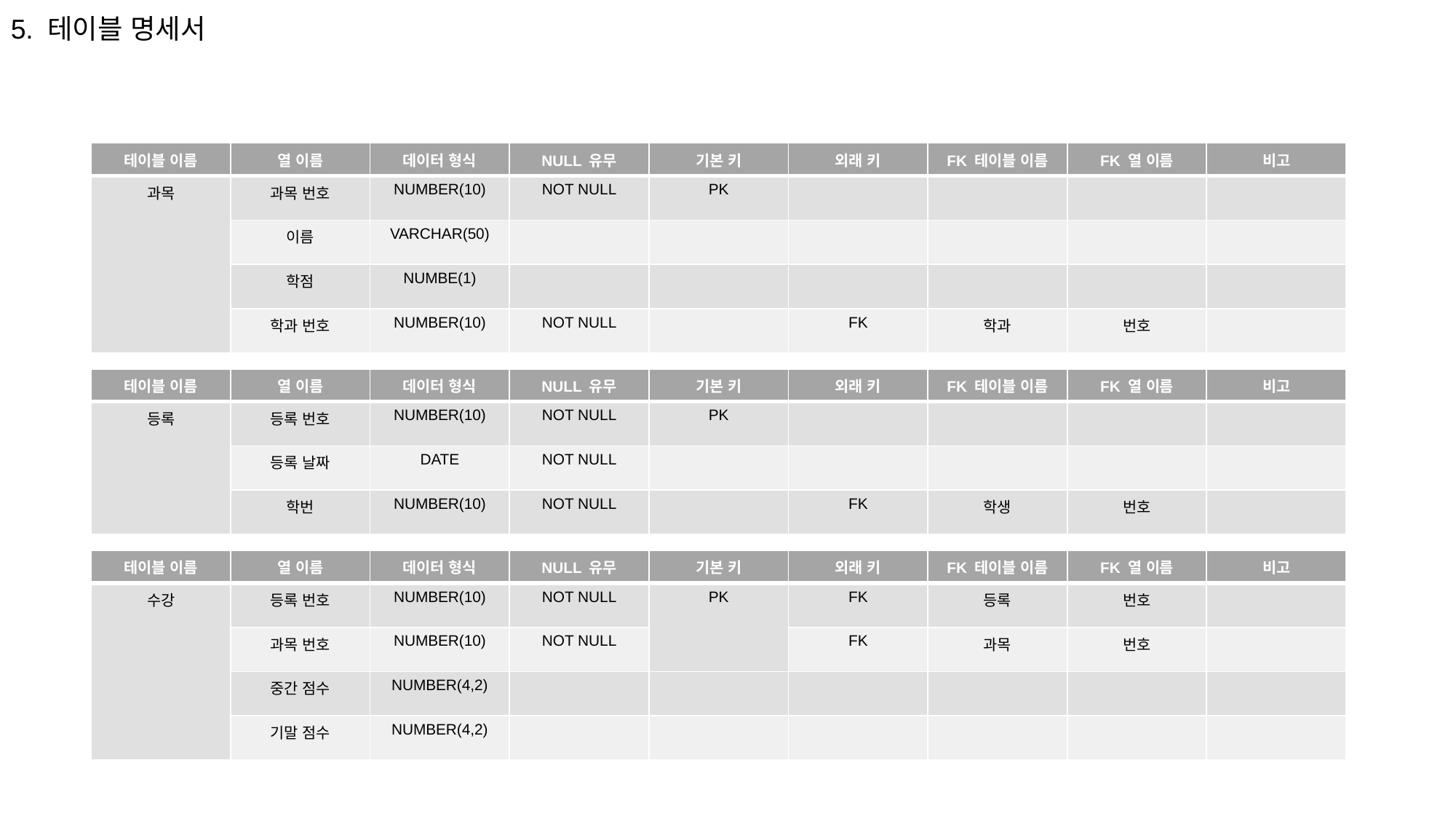

5. 테이블 명세서
| 테이블 이름 | 열 이름 | 데이터 형식 | NULL 유무 | 기본 키 | 외래 키 | FK 테이블 이름 | FK 열 이름 | 비고 |
| --- | --- | --- | --- | --- | --- | --- | --- | --- |
| 과목 | 과목 번호 | NUMBER(10) | NOT NULL | PK |  |  |  |  |
|  | 이름 | VARCHAR(50) |  |  |  |  |  |  |
|  | 학점 | NUMBE(1) |  |  |  |  |  |  |
|  | 학과 번호 | NUMBER(10) | NOT NULL |  | FK | 학과 | 번호 |  |
| 테이블 이름 | 열 이름 | 데이터 형식 | NULL 유무 | 기본 키 | 외래 키 | FK 테이블 이름 | FK 열 이름 | 비고 |
| --- | --- | --- | --- | --- | --- | --- | --- | --- |
| 등록 | 등록 번호 | NUMBER(10) | NOT NULL | PK |  |  |  |  |
|  | 등록 날짜 | DATE | NOT NULL |  |  |  |  |  |
|  | 학번 | NUMBER(10) | NOT NULL |  | FK | 학생 | 번호 |  |
| 테이블 이름 | 열 이름 | 데이터 형식 | NULL 유무 | 기본 키 | 외래 키 | FK 테이블 이름 | FK 열 이름 | 비고 |
| --- | --- | --- | --- | --- | --- | --- | --- | --- |
| 수강 | 등록 번호 | NUMBER(10) | NOT NULL | PK | FK | 등록 | 번호 |  |
|  | 과목 번호 | NUMBER(10) | NOT NULL |  | FK | 과목 | 번호 |  |
|  | 중간 점수 | NUMBER(4,2) |  |  |  |  |  |  |
|  | 기말 점수 | NUMBER(4,2) |  |  |  |  |  |  |